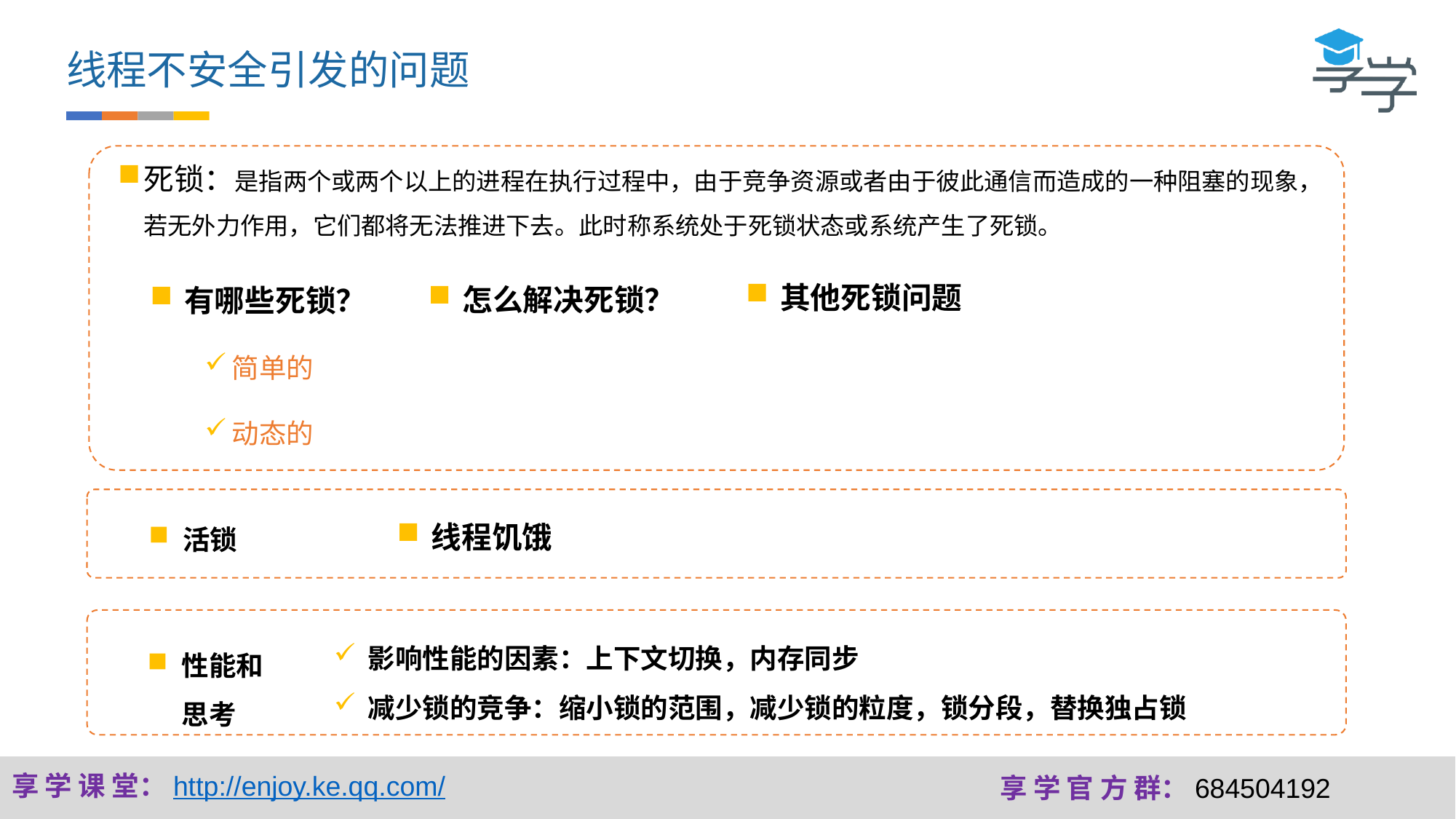

线程不安全引发的问题

死锁：是指两个或两个以上的进程在执行过程中，由于竞争资源或者由于彼此通信而造成的一种阻塞的现象，
若无外力作用，它们都将无法推进下去。此时称系统处于死锁状态或系统产生了死锁。

其他死锁问题
怎么解决死锁？
有哪些死锁？
简单的
动态的

线程饥饿
活锁

影响性能的因素：上下文切换，内存同步
减少锁的竞争：缩小锁的范围，减少锁的粒度，锁分段，替换独占锁
性能和思考